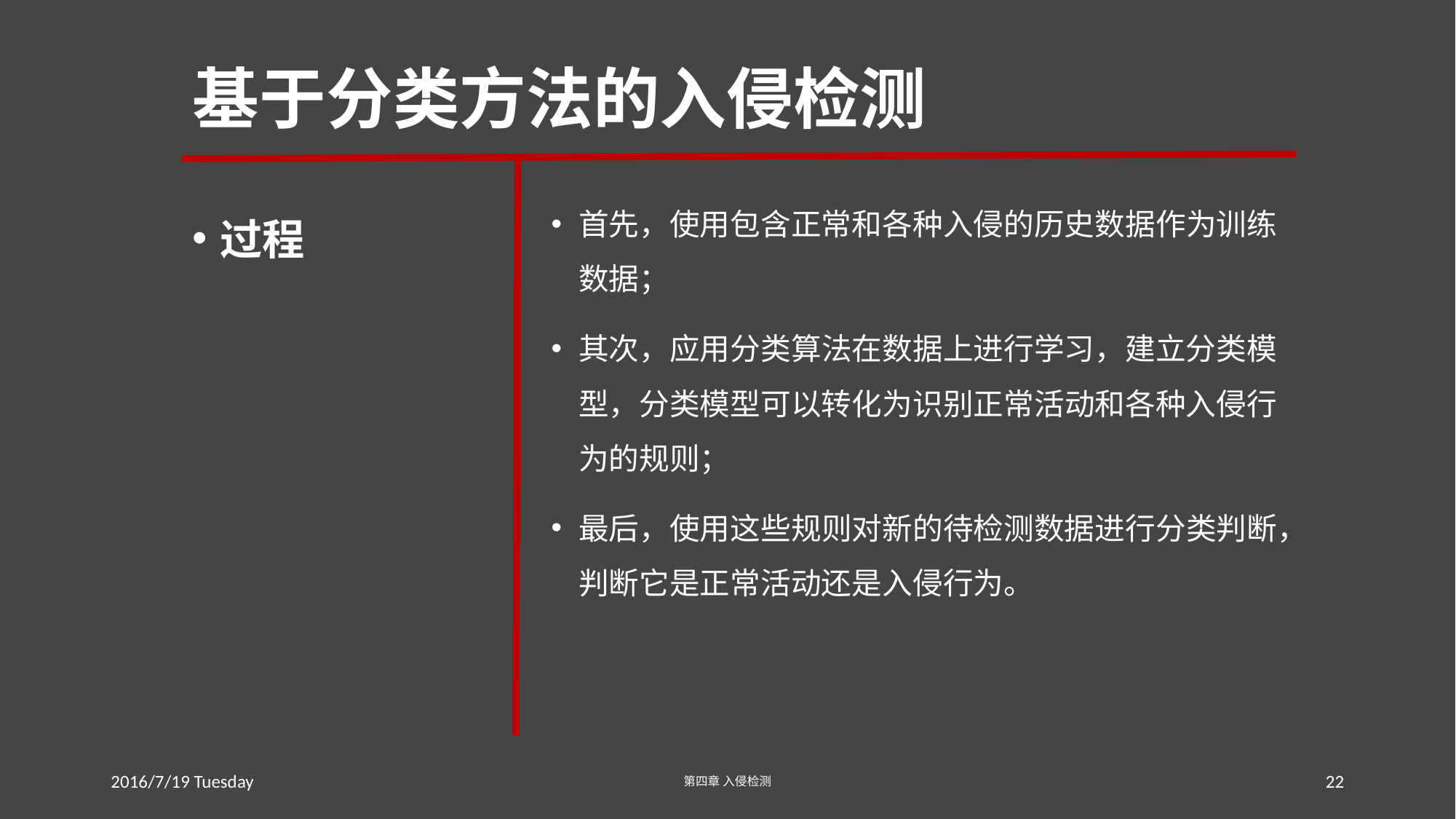

# 基于分类方法的入侵检测
过程
首先，使用包含正常和各种入侵的历史数据作为训练数据；
其次，应用分类算法在数据上进行学习，建立分类模型，分类模型可以转化为识别正常活动和各种入侵行为的规则；
最后，使用这些规则对新的待检测数据进行分类判断，判断它是正常活动还是入侵行为。
2016/7/19 Tuesday
第四章 入侵检测
22